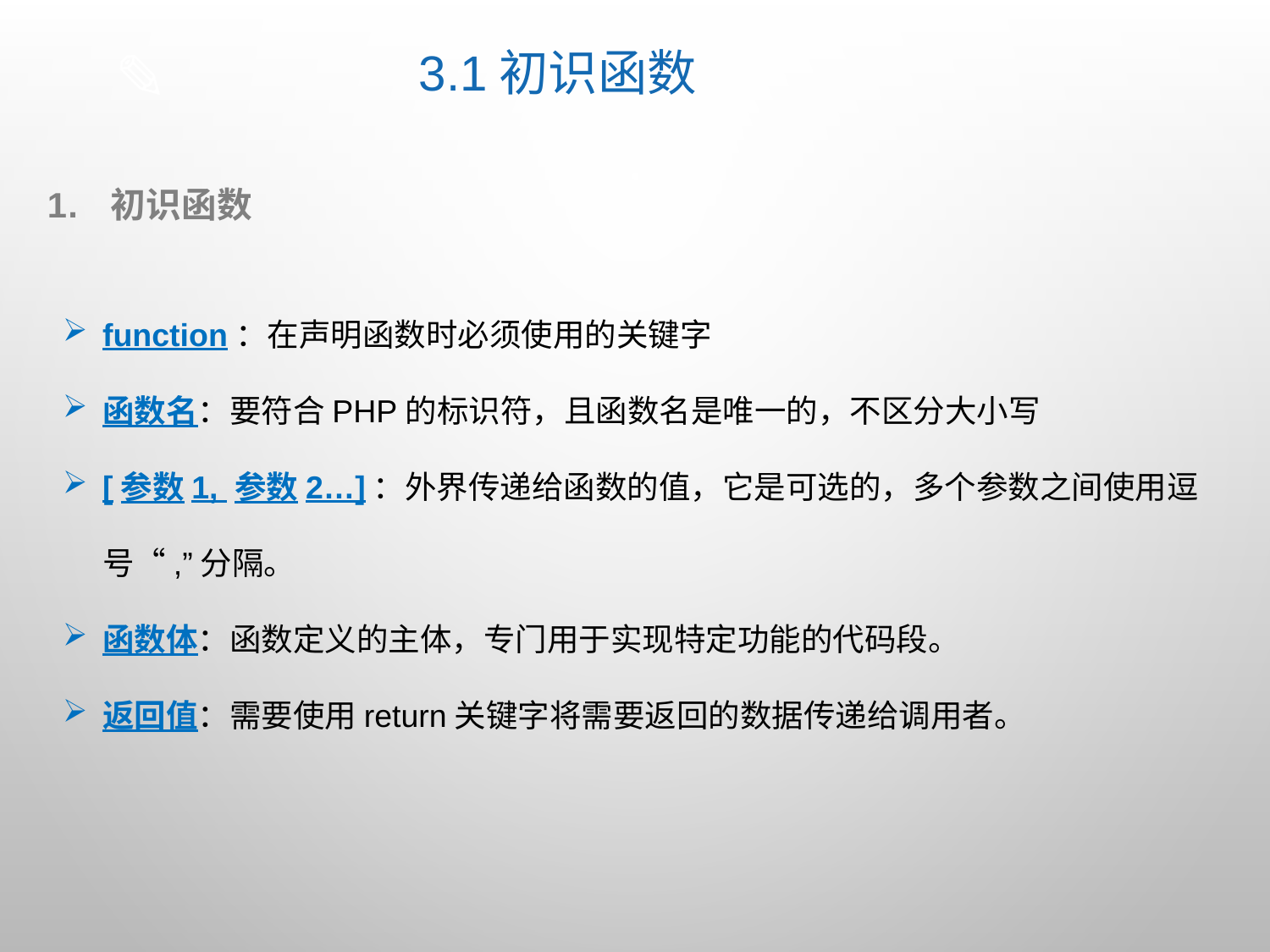

# 3.1初识函数
初识函数
function：在声明函数时必须使用的关键字
函数名：要符合PHP的标识符，且函数名是唯一的，不区分大小写
[参数1, 参数2…]：外界传递给函数的值，它是可选的，多个参数之间使用逗号“,”分隔。
函数体：函数定义的主体，专门用于实现特定功能的代码段。
返回值：需要使用return关键字将需要返回的数据传递给调用者。